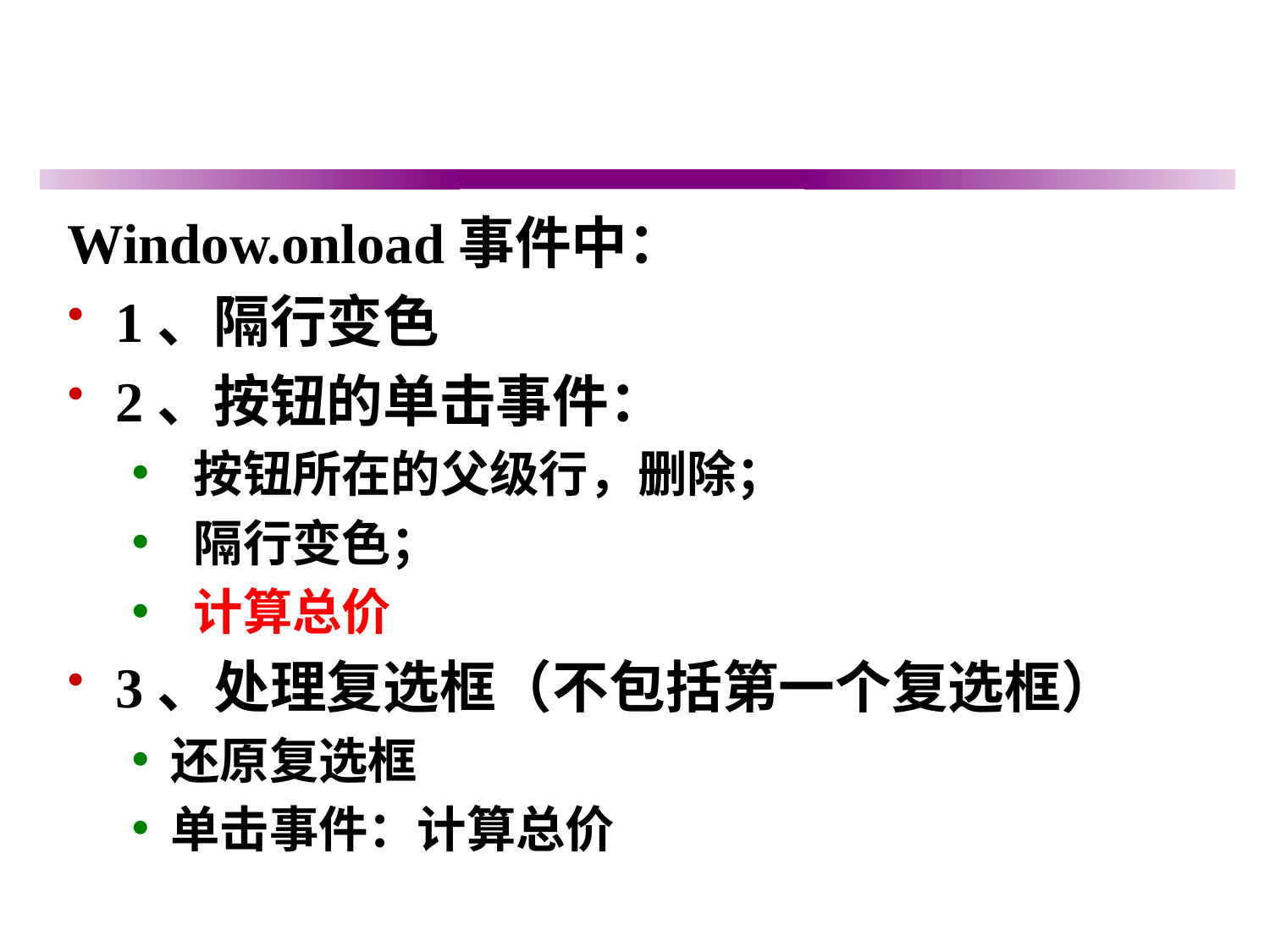

#
Window.onload事件中：
1、隔行变色
2、按钮的单击事件：
 按钮所在的父级行，删除；
 隔行变色；
 计算总价
3、处理复选框（不包括第一个复选框）
还原复选框
单击事件：计算总价